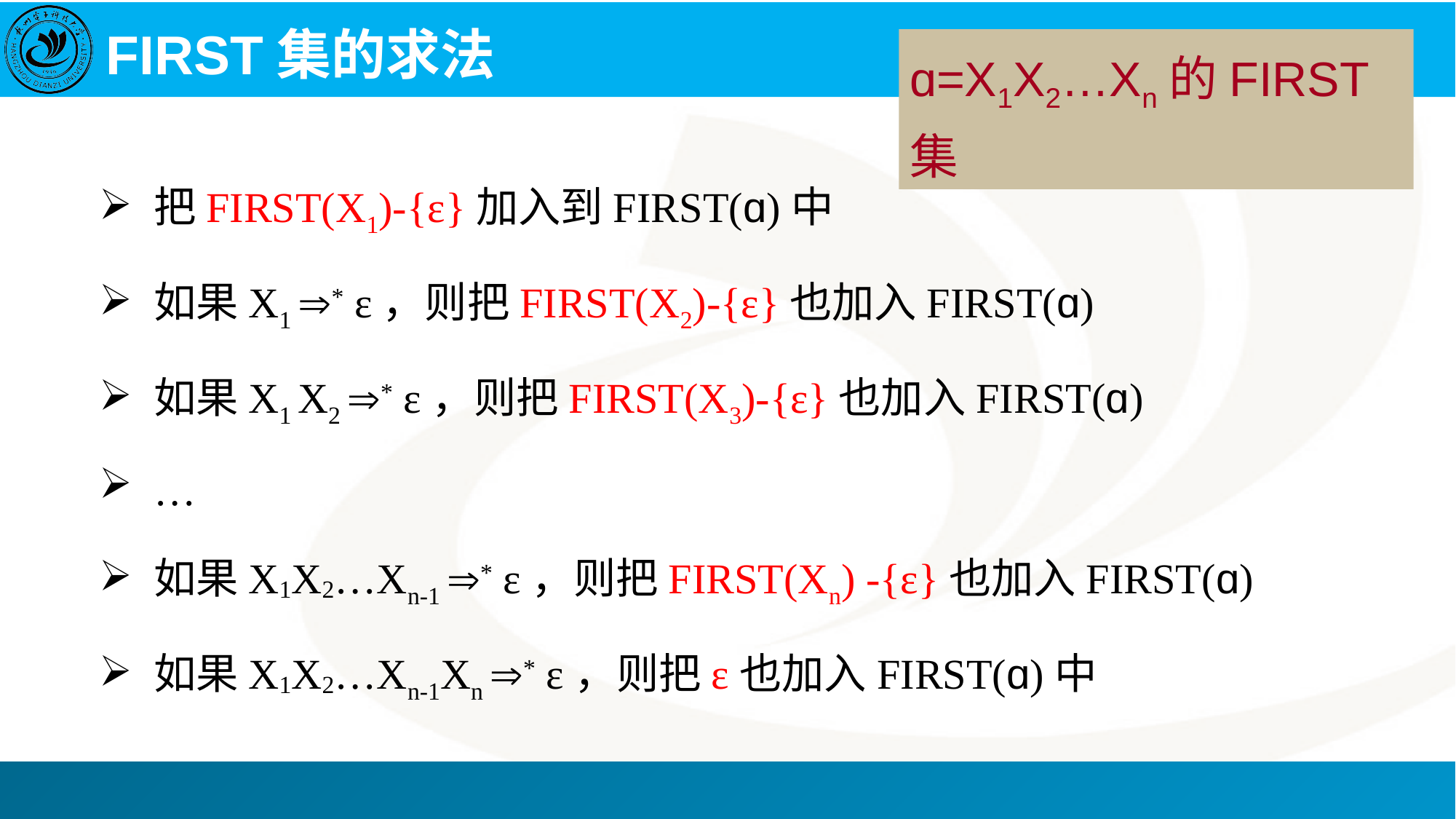

# FIRST集的求法
ɑ=X1X2…Xn的FIRST集
把FIRST(X1)-{ε}加入到FIRST(ɑ)中
如果X1 ⇒* ε，则把FIRST(X2)-{ε}也加入FIRST(ɑ)
如果X1 X2 ⇒* ε，则把FIRST(X3)-{ε}也加入FIRST(ɑ)
…
如果X1X2…Xn-1 ⇒* ε，则把FIRST(Xn) -{ε}也加入FIRST(ɑ)
如果X1X2…Xn-1Xn ⇒* ε，则把ε也加入FIRST(ɑ)中

17